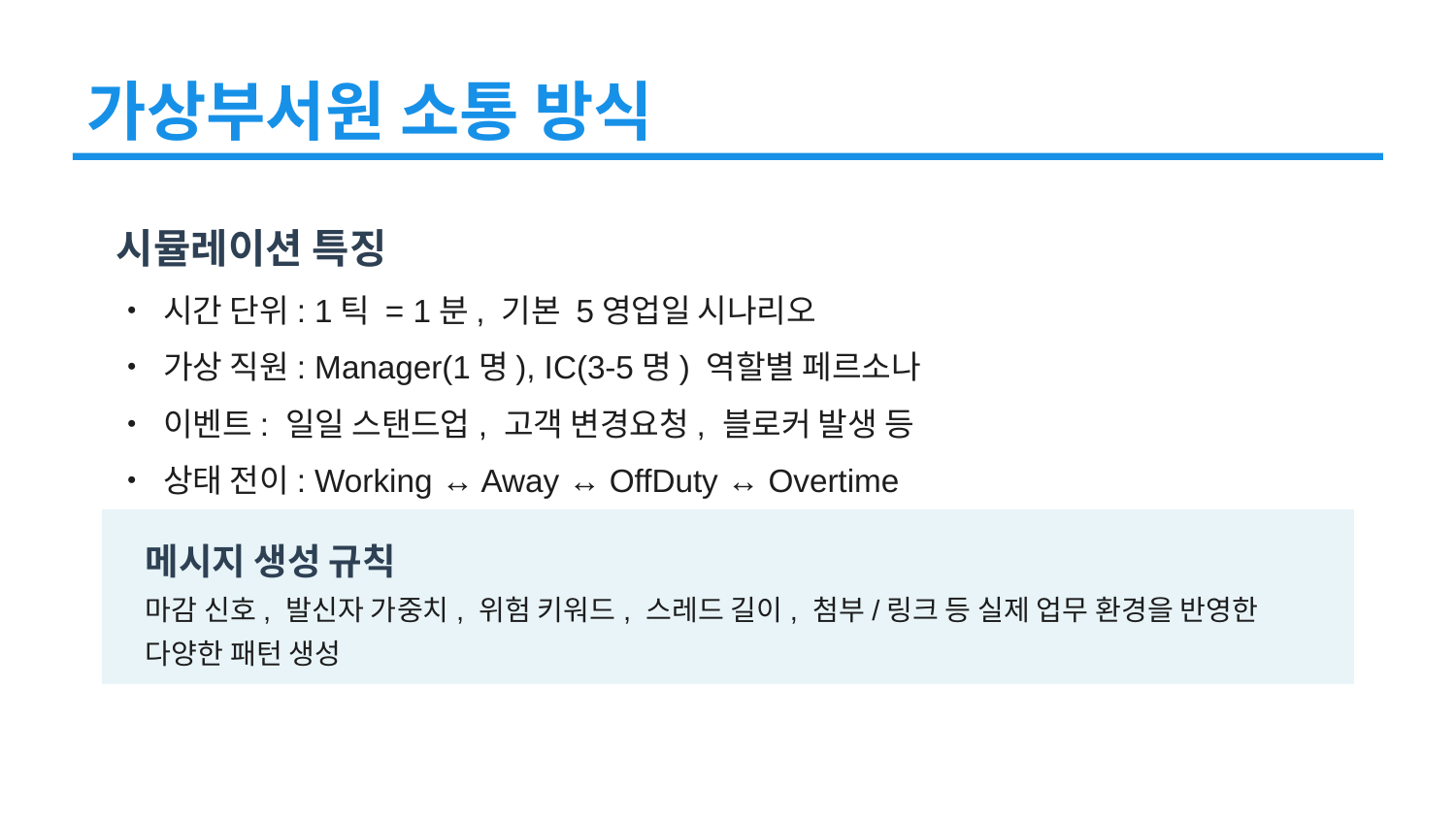

가상부서원 소통 방식

시뮬레이션 특징
• 시간 단위: 1틱 = 1분, 기본 5영업일 시나리오
• 가상 직원: Manager(1명), IC(3-5명) 역할별 페르소나
• 이벤트: 일일 스탠드업, 고객 변경요청, 블로커 발생 등
• 상태 전이: Working ↔ Away ↔ OffDuty ↔ Overtime

메시지 생성 규칙
마감 신호, 발신자 가중치, 위험 키워드, 스레드 길이, 첨부/링크 등 실제 업무 환경을 반영한 다양한 패턴 생성